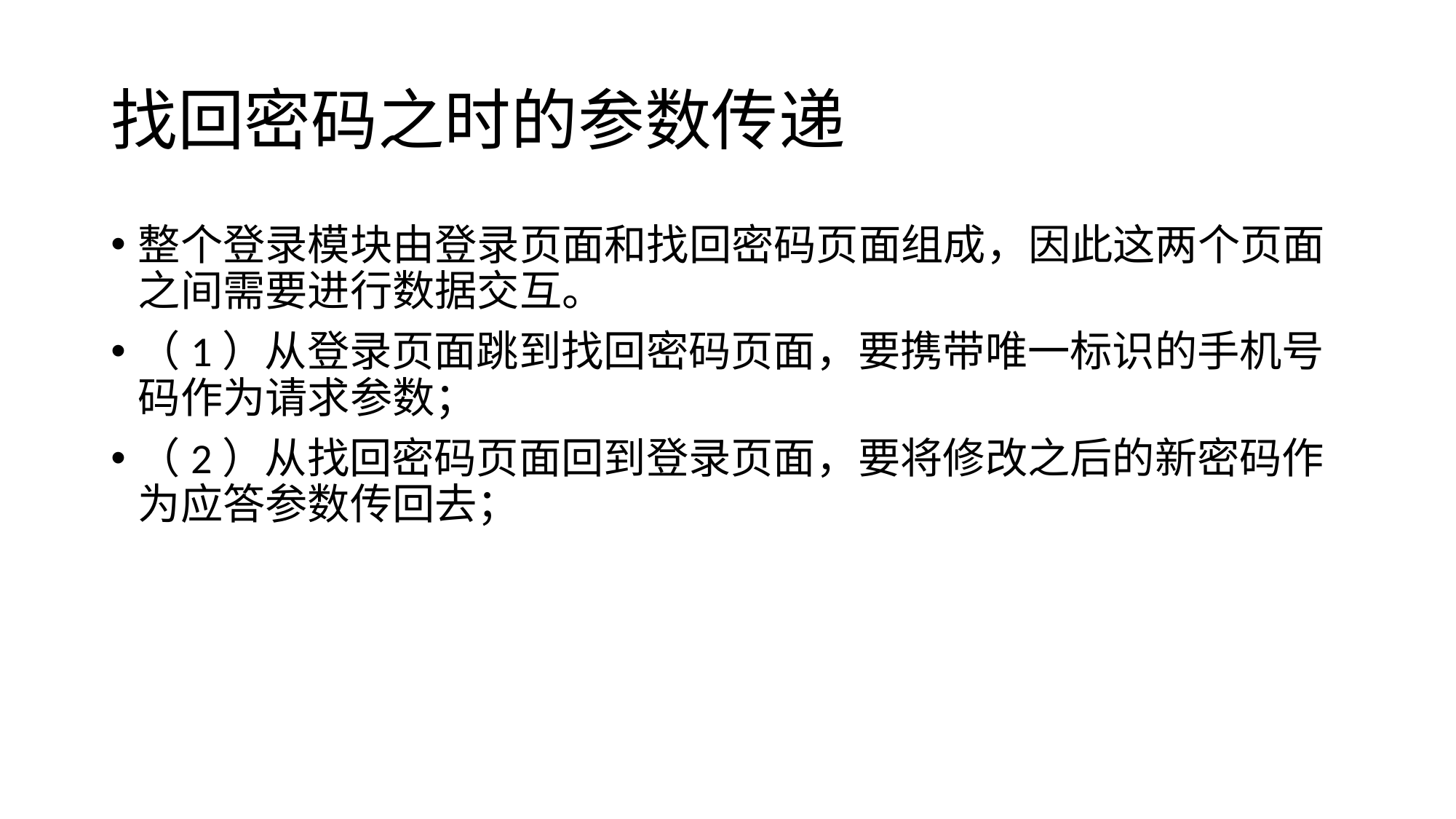

# 找回密码之时的参数传递
整个登录模块由登录页面和找回密码页面组成，因此这两个页面之间需要进行数据交互。
（1）从登录页面跳到找回密码页面，要携带唯一标识的手机号码作为请求参数；
（2）从找回密码页面回到登录页面，要将修改之后的新密码作为应答参数传回去；